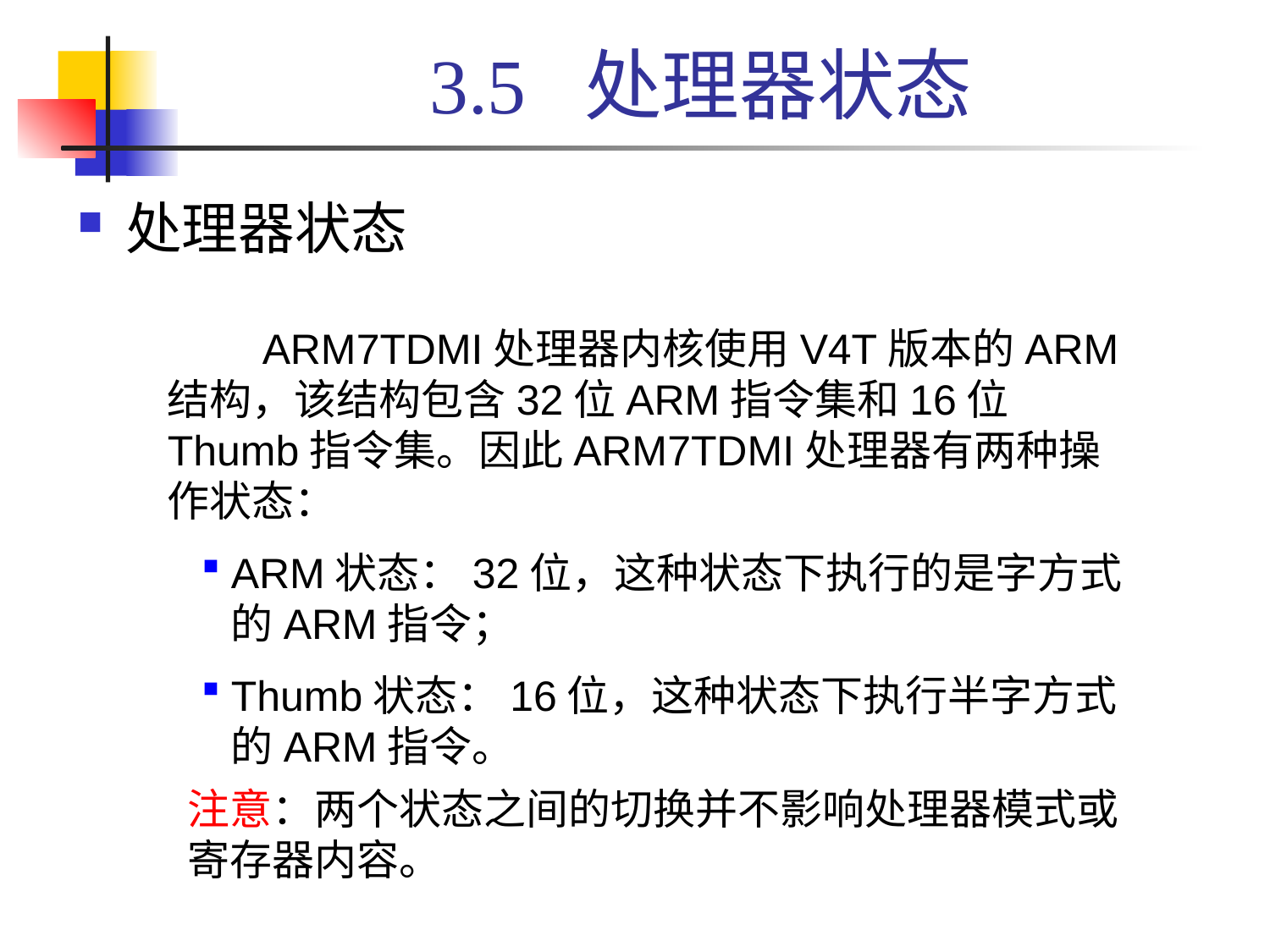

# 3.5  处理器状态
处理器状态
        ARM7TDMI处理器内核使用V4T版本的ARM结构，该结构包含32位ARM指令集和16位Thumb指令集。因此ARM7TDMI处理器有两种操作状态：
ARM状态：32位，这种状态下执行的是字方式的ARM指令；
Thumb状态：16位，这种状态下执行半字方式的ARM指令。
注意：两个状态之间的切换并不影响处理器模式或寄存器内容。